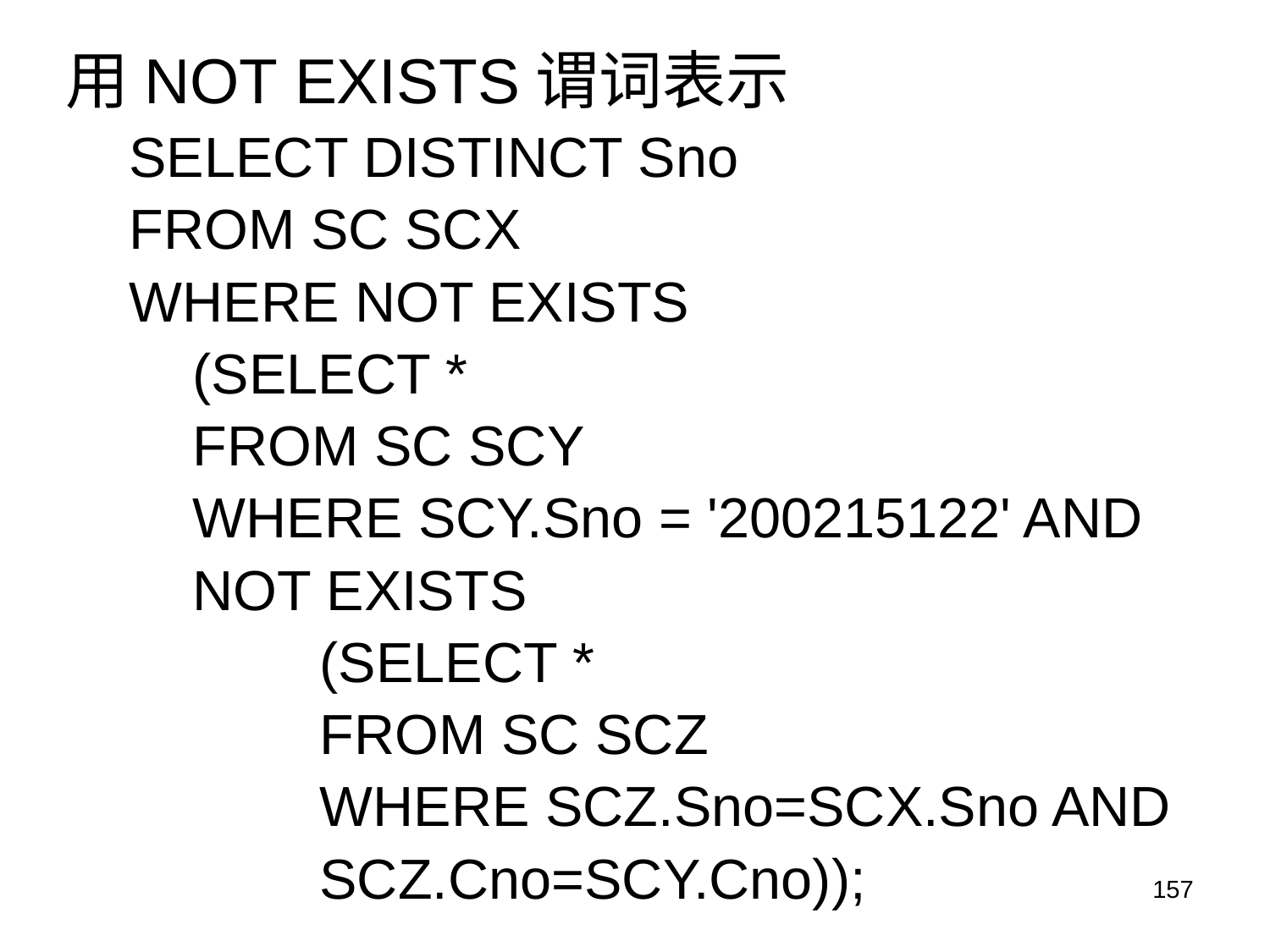

用NOT EXISTS谓词表示
SELECT DISTINCT Sno
FROM SC SCX
WHERE NOT EXISTS
(SELECT *
FROM SC SCY
WHERE SCY.Sno = '200215122' AND
NOT EXISTS
(SELECT *
FROM SC SCZ
WHERE SCZ.Sno=SCX.Sno AND
SCZ.Cno=SCY.Cno));
157